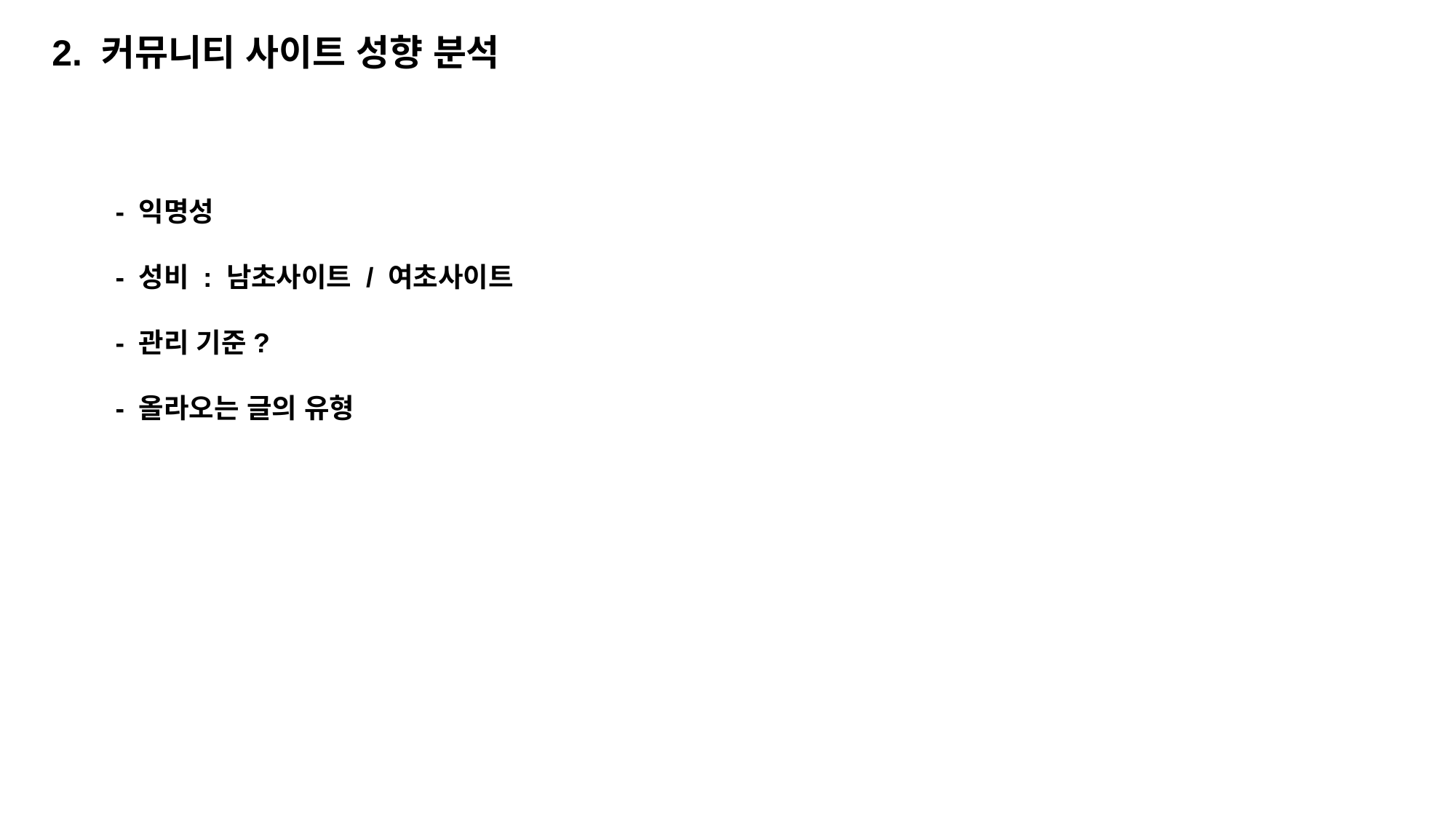

2. 커뮤니티 사이트 성향 분석
- 익명성

- 성비 : 남초사이트 / 여초사이트

- 관리 기준?

- 올라오는 글의 유형